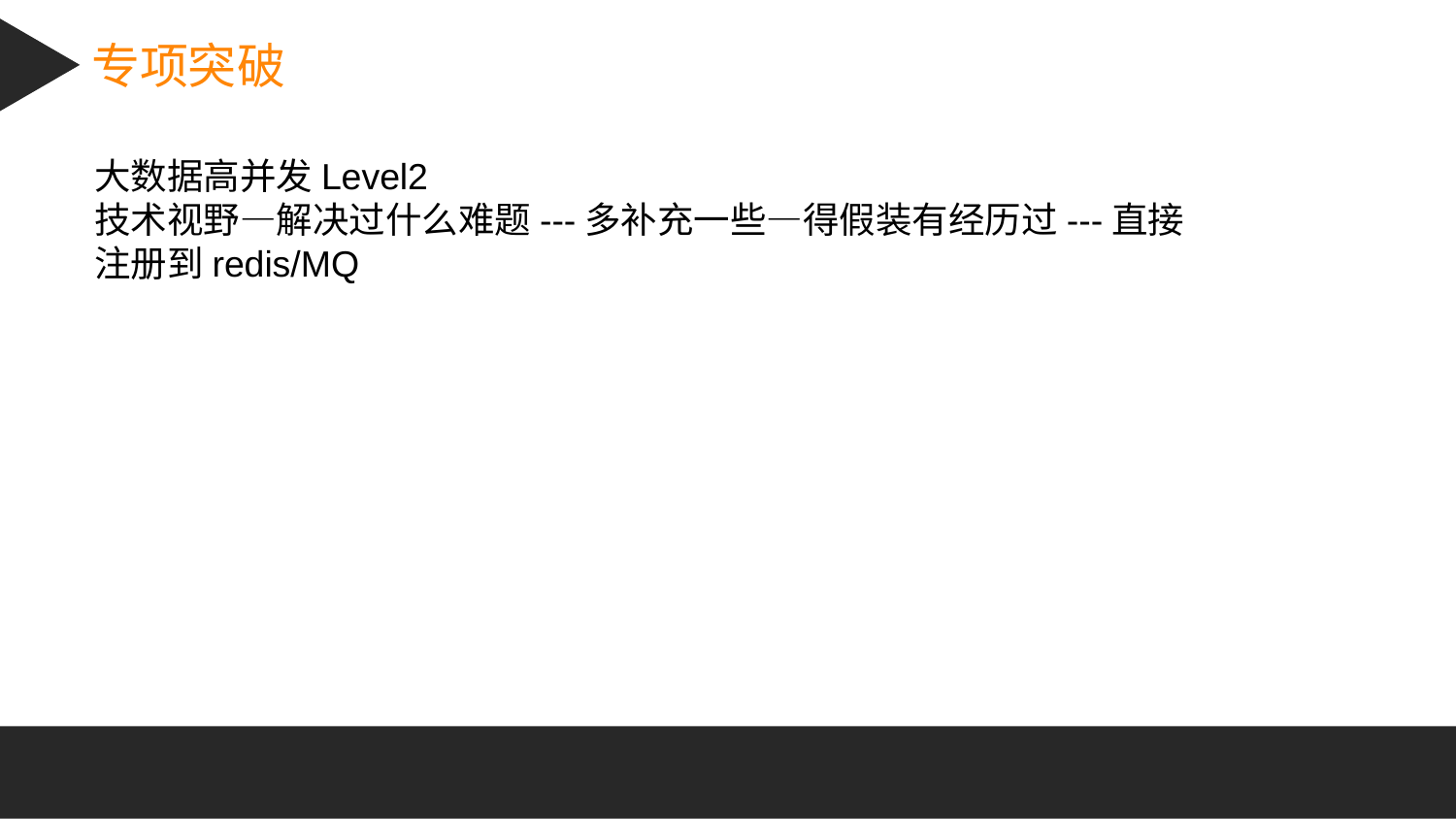

专项突破
大数据高并发Level2
技术视野—解决过什么难题---多补充一些—得假装有经历过---直接注册到redis/MQ